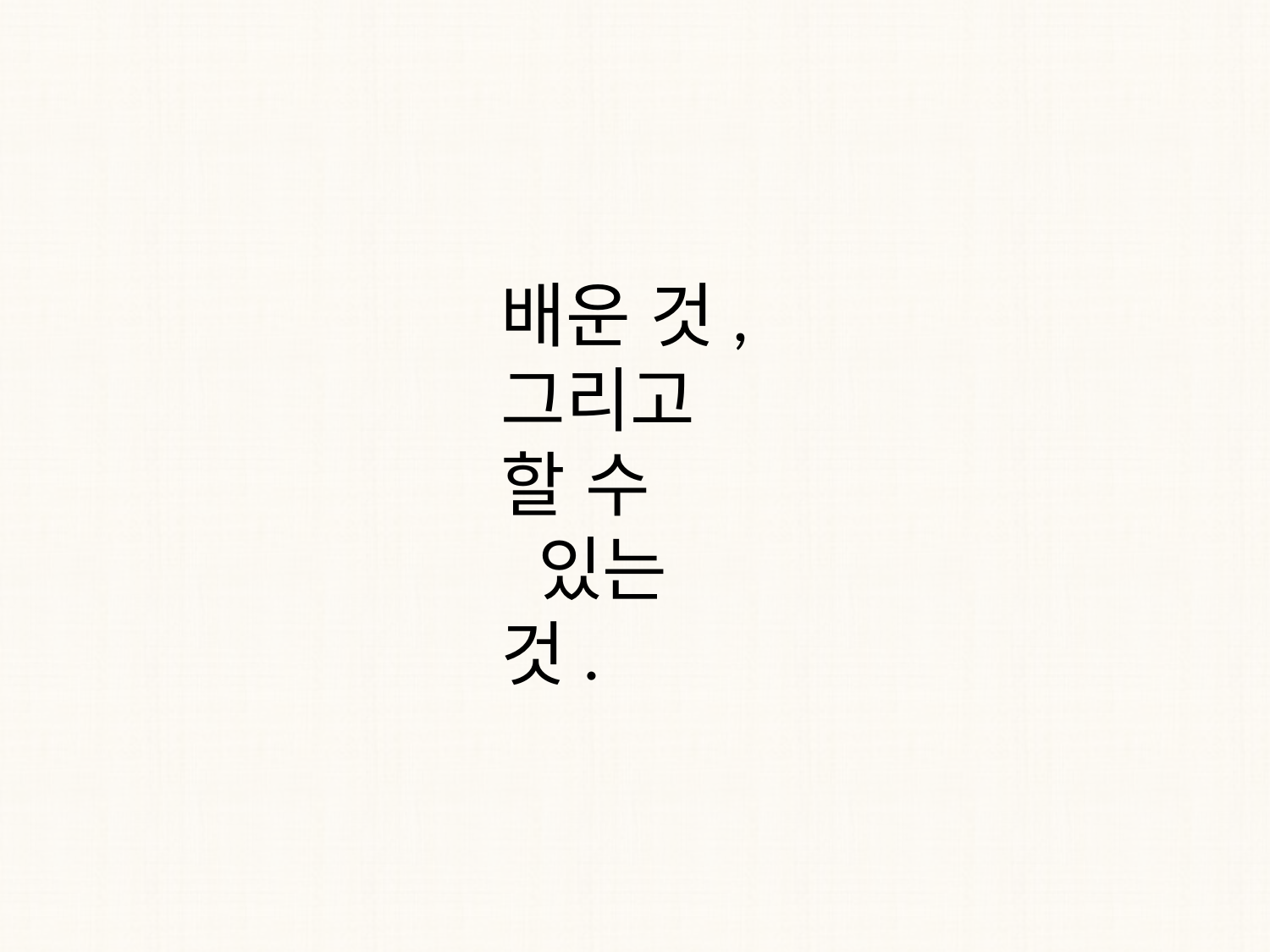

배운 것,
그리고
할 수
 있는 것.